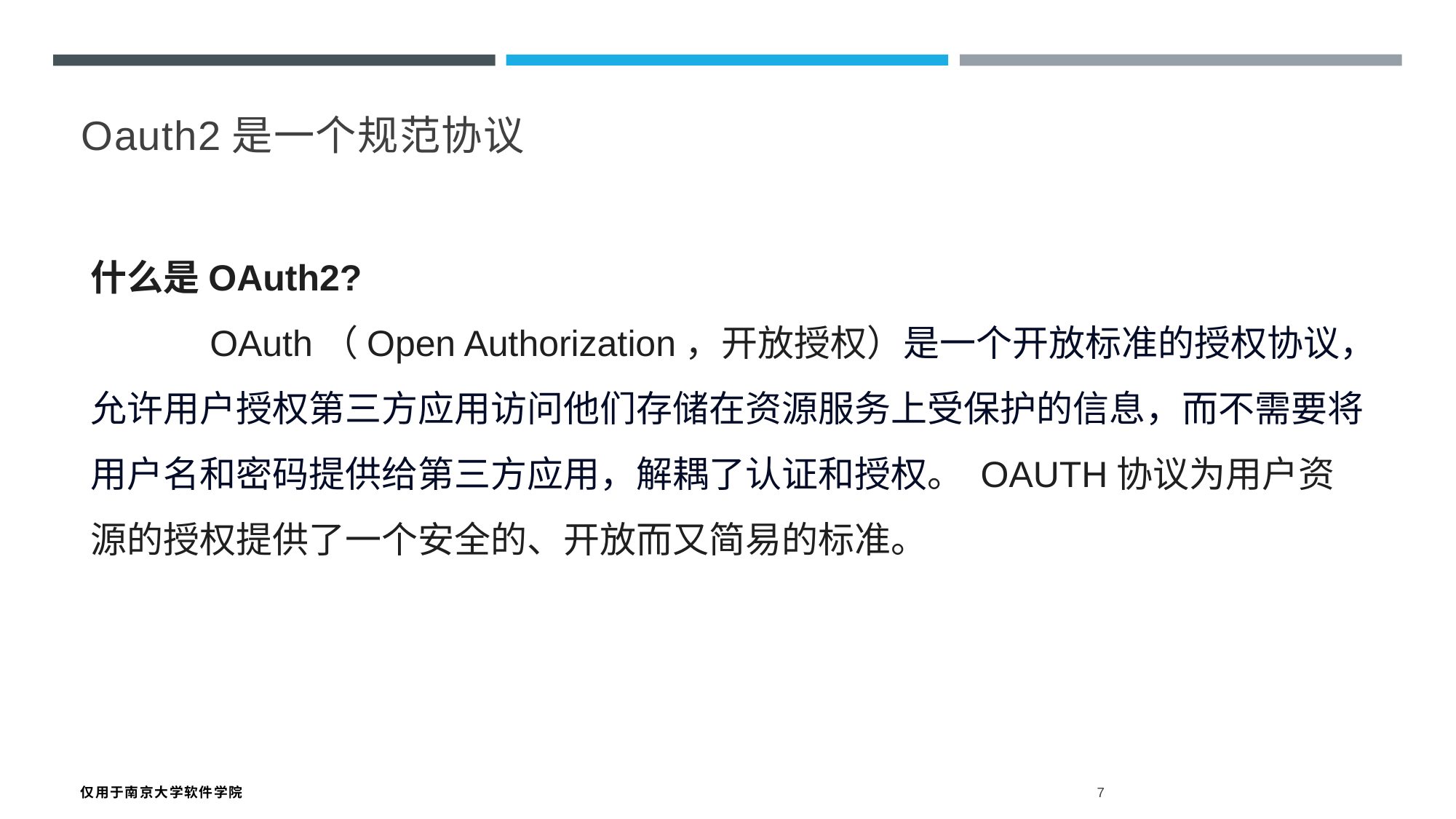

Oauth2是一个规范协议
什么是OAuth2?
	 OAuth（Open Authorization，开放授权）是一个开放标准的授权协议，允许用户授权第三方应用访问他们存储在资源服务上受保护的信息，而不需要将用户名和密码提供给第三方应用，解耦了认证和授权。 OAUTH协议为用户资源的授权提供了一个安全的、开放而又简易的标准。

仅用于南京大学软件学院                                                                                                                                                                                                                                                                                 7